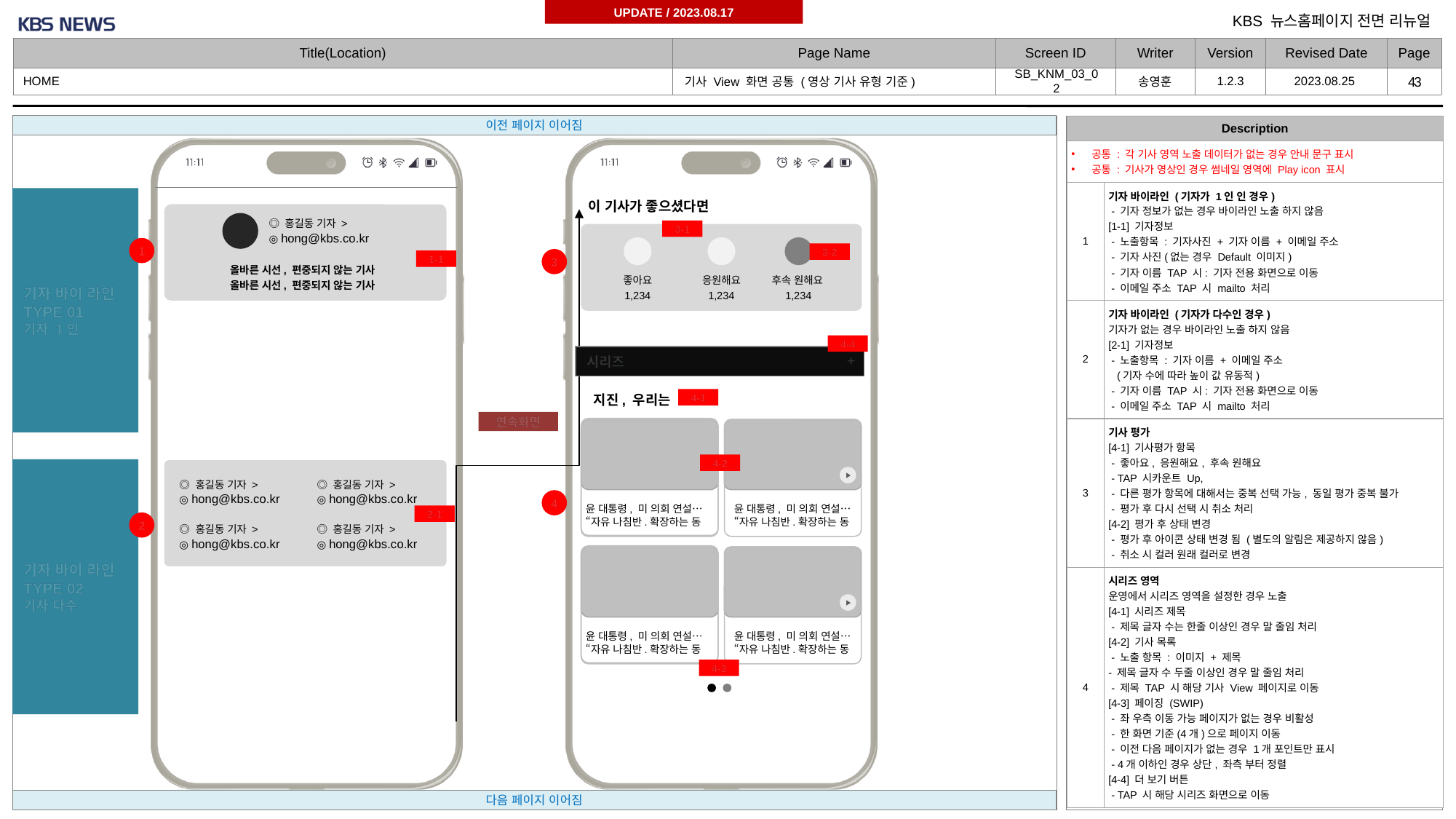

UPDATE / 2023.08.17
HOME
SB_KNM_03_02
# 기사 View 화면 공통 (영상 기사 유형 기준)
| Description |  |
| --- | --- |
| 공통 : 각 기사 영역 노출 데이터가 없는 경우 안내 문구 표시 공통 : 기사가 영상인 경우 썸네일 영역에 Play icon 표시 |  |
| 1 | 기자 바이라인 (기자가 1인 인 경우) - 기자 정보가 없는 경우 바이라인 노출 하지 않음 [1-1] 기자정보 - 노출항목 : 기자사진 + 기자 이름 + 이메일 주소 - 기자 사진(없는 경우 Default 이미지) - 기자 이름 TAP 시: 기자 전용 화면으로 이동 - 이메일 주소 TAP 시 mailto 처리 |
| 2 | 기자 바이라인 (기자가 다수인 경우) 기자가 없는 경우 바이라인 노출 하지 않음 [2-1] 기자정보 - 노출항목 : 기자 이름 + 이메일 주소 (기자 수에 따라 높이 값 유동적) - 기자 이름 TAP 시: 기자 전용 화면으로 이동 - 이메일 주소 TAP 시 mailto 처리 |
| 3 | 기사 평가 [4-1] 기사평가 항목 - 좋아요, 응원해요, 후속 원해요 - TAP 시카운트 Up, - 다른 평가 항목에 대해서는 중복 선택 가능, 동일 평가 중복 불가 - 평가 후 다시 선택 시 취소 처리 [4-2] 평가 후 상태 변경 - 평가 후 아이콘 상태 변경 됨 (별도의 알림은 제공하지 않음) - 취소 시 컬러 원래 컬러로 변경 |
| 4 | 시리즈 영역 운영에서 시리즈 영역을 설정한 경우 노출 [4-1] 시리즈 제목 - 제목 글자 수는 한줄 이상인 경우 말 줄임 처리 [4-2] 기사 목록 - 노출 항목 : 이미지 + 제목 - 제목 글자 수 두줄 이상인 경우 말 줄임 처리 - 제목 TAP 시 해당 기사 View 페이지로 이동 [4-3] 페이징 (SWIP) - 좌 우측 이동 가능 페이지가 없는 경우 비활성 - 한 화면 기준(4개)으로 페이지 이동 - 이전 다음 페이지가 없는 경우 1개 포인트만 표시 - 4개 이하인 경우 상단, 좌측 부터 정렬 [4-4] 더 보기 버튼 - TAP 시 해당 시리즈 화면으로 이동 |
기자 바이 라인
TYPE 01
기자 1인
이 기사가 좋으셨다면

연속화면
◎ 홍길동 기자 >
◎ hong@kbs.co.kr

3-1

1
3-2
3
1-1
올바른 시선, 편중되지 않는 기사
올바른 시선, 편중되지 않는 기사
좋아요
1,234
응원해요
1,234
후속 원해요1,234
4-4
시리즈
+
지진, 우리는
4-1

4-2
기자 바이 라인
TYPE 02
기자 다수

 ▶
◎ 홍길동 기자 >
◎ hong@kbs.co.kr
◎ 홍길동 기자 >
◎ hong@kbs.co.kr
4
윤 대통령, 미 의회 연설… “자유 나침반.확장하는 동
윤 대통령, 미 의회 연설… “자유 나침반.확장하는 동
2-1
2
◎ 홍길동 기자 >
◎ hong@kbs.co.kr
◎ 홍길동 기자 >
◎ hong@kbs.co.kr

 ▶
윤 대통령, 미 의회 연설… “자유 나침반.확장하는 동
윤 대통령, 미 의회 연설… “자유 나침반.확장하는 동
4-3